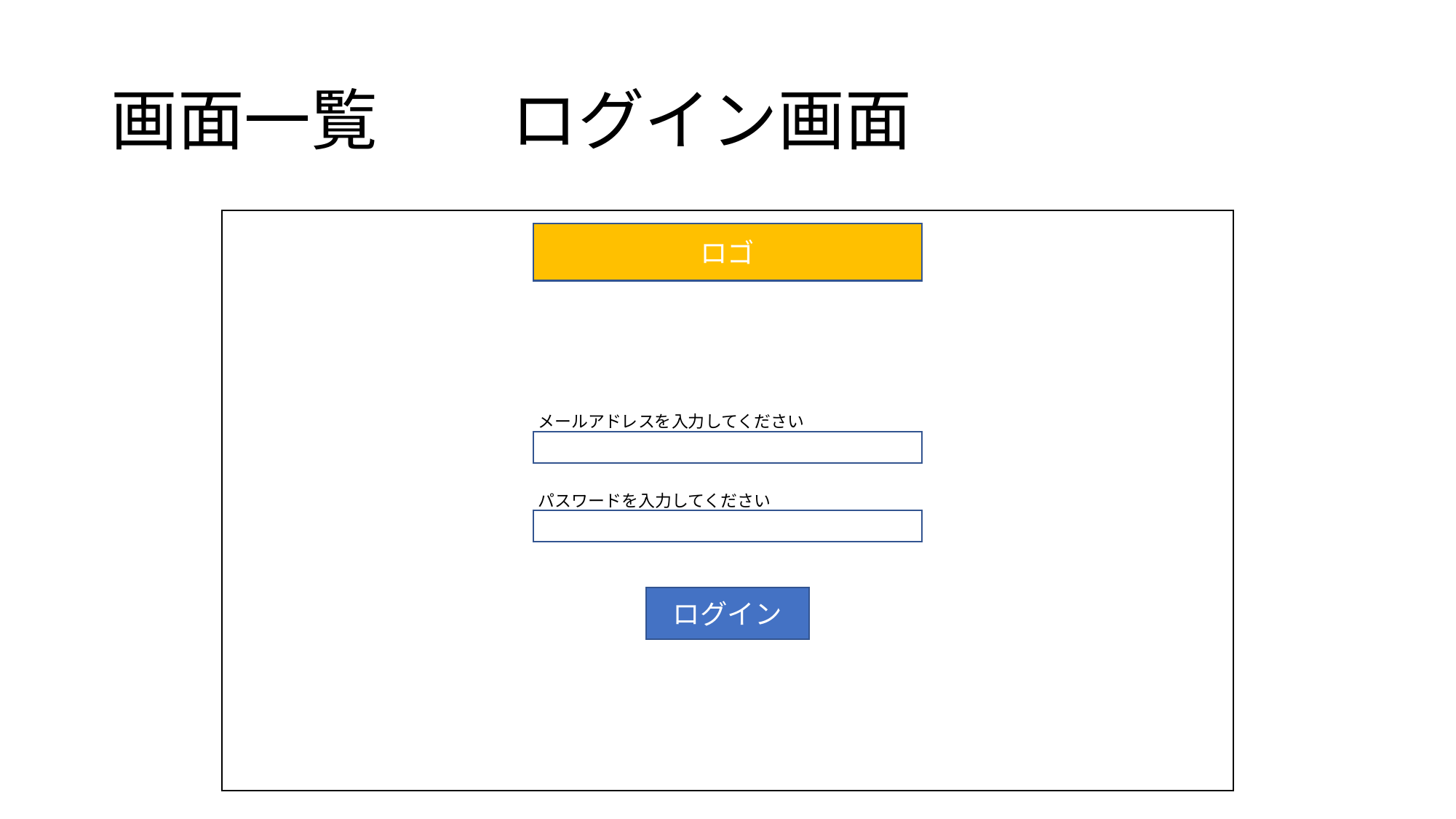

# 画面一覧　　ログイン画面

ロゴ
メールアドレスを入力してください

パスワードを入力してください

ログイン